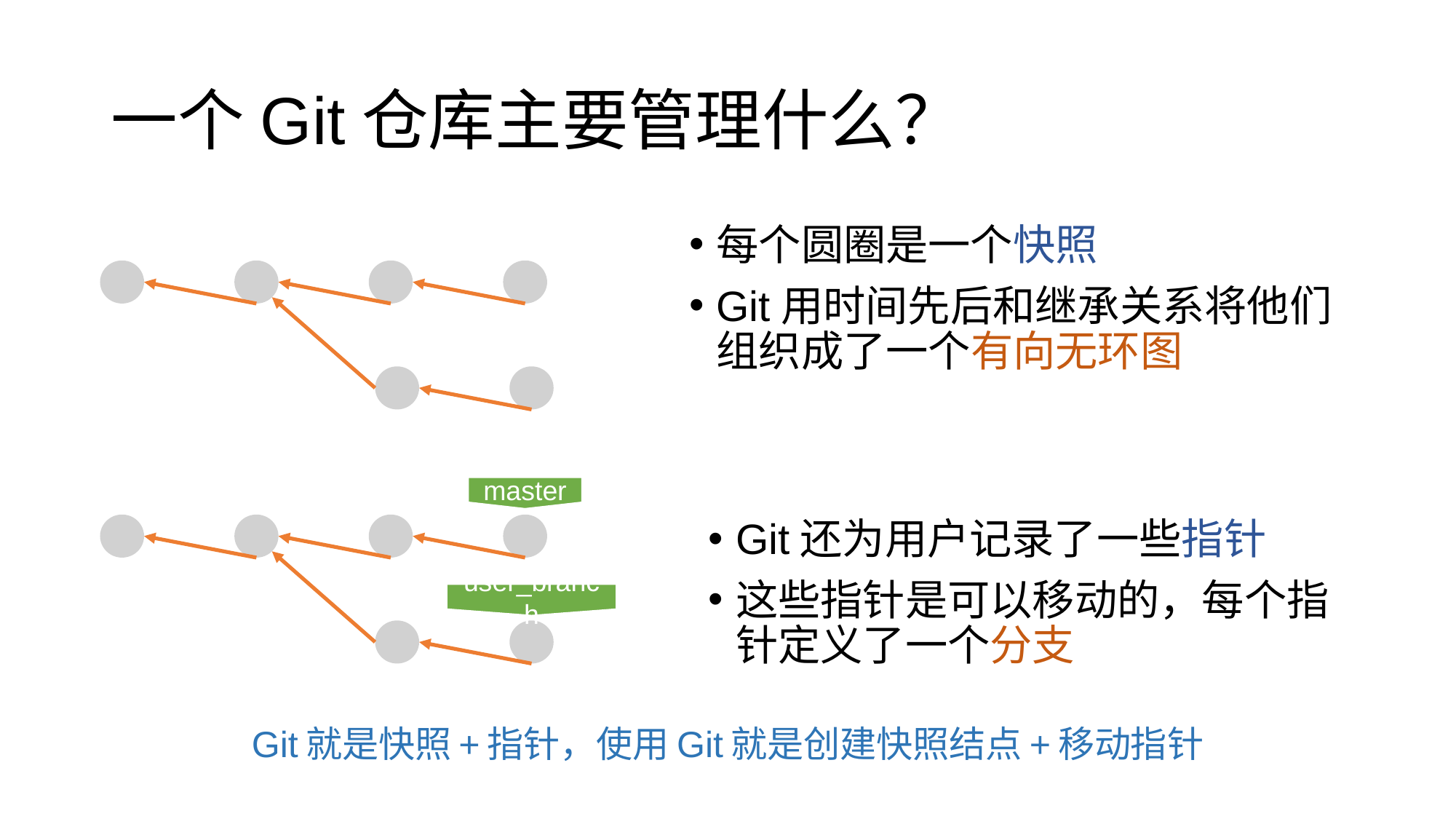

# 一个Git仓库主要管理什么？
每个圆圈是一个快照
Git用时间先后和继承关系将他们组织成了一个有向无环图

master
Git还为用户记录了一些指针
这些指针是可以移动的，每个指针定义了一个分支

user_branch
Git就是快照+指针，使用Git就是创建快照结点+移动指针